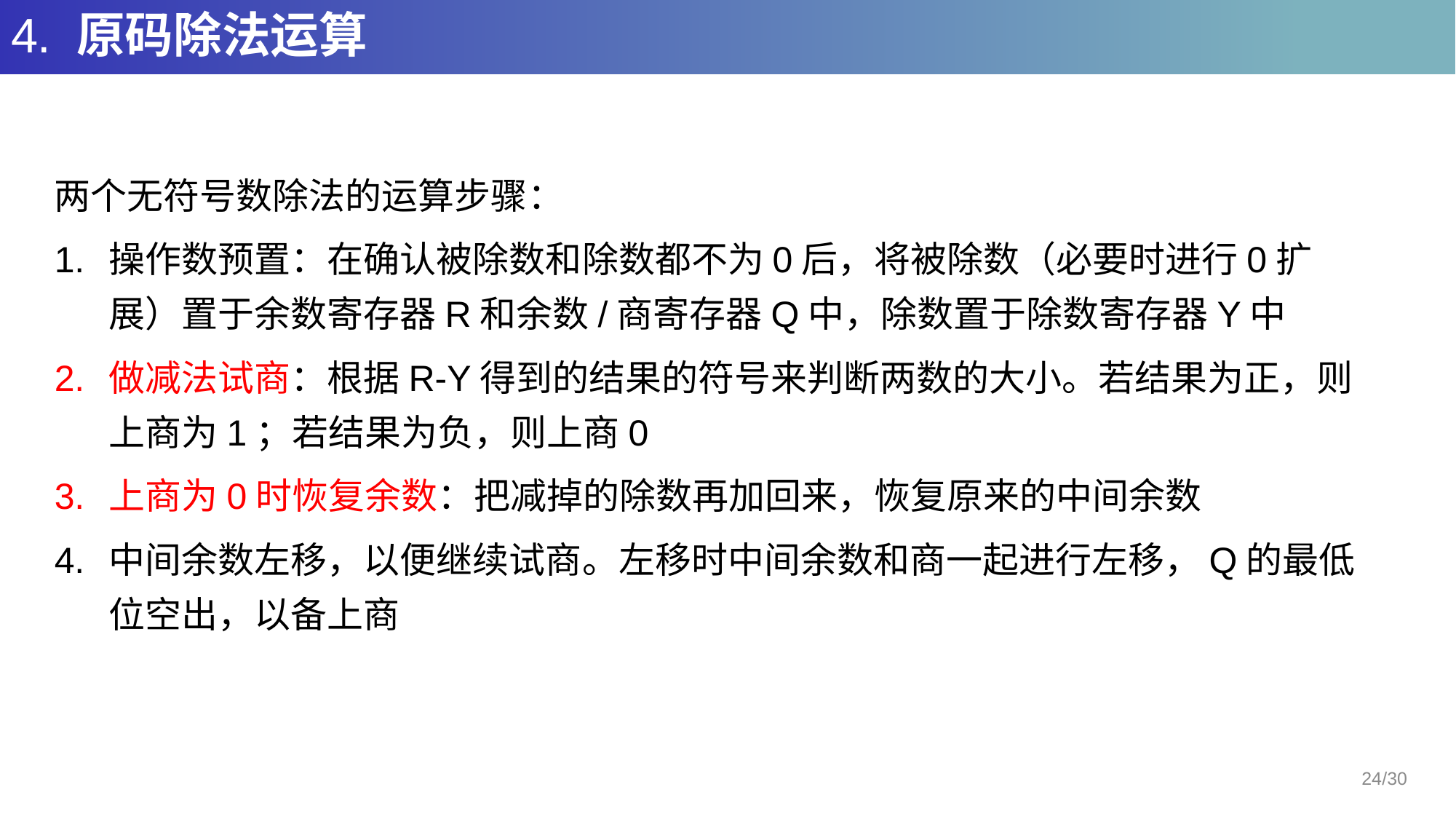

# 4. 原码除法运算
两个无符号数除法的运算步骤：
操作数预置：在确认被除数和除数都不为0后，将被除数（必要时进行0扩展）置于余数寄存器R和余数/商寄存器Q中，除数置于除数寄存器Y中
做减法试商：根据R-Y得到的结果的符号来判断两数的大小。若结果为正，则上商为1；若结果为负，则上商0
上商为0时恢复余数：把减掉的除数再加回来，恢复原来的中间余数
中间余数左移，以便继续试商。左移时中间余数和商一起进行左移，Q的最低位空出，以备上商
24/30